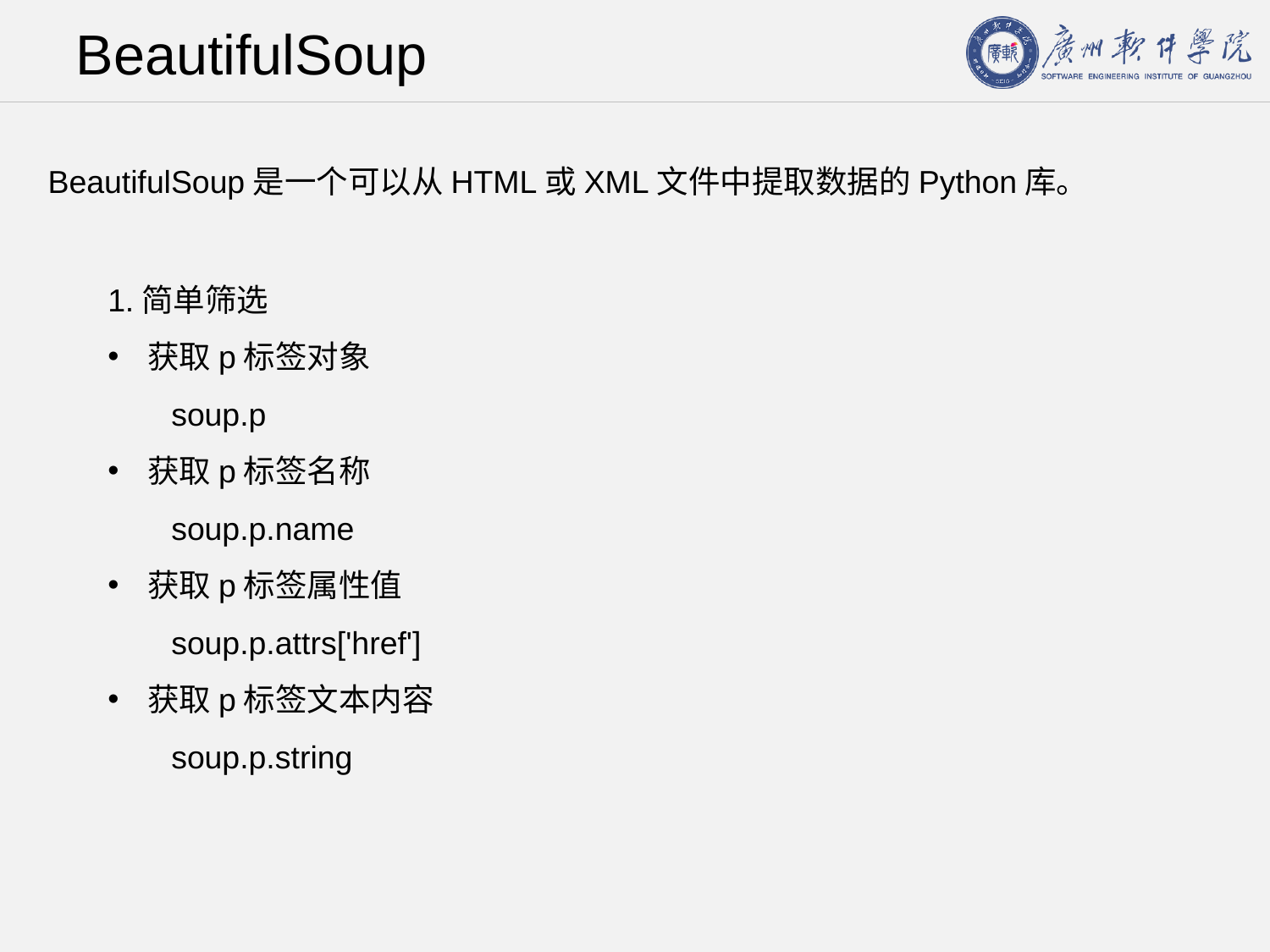

# BeautifulSoup
    BeautifulSoup是一个可以从HTML或XML文件中提取数据的Python库。
1.简单筛选
获取p标签对象
soup.p
获取p标签名称
soup.p.name
获取p标签属性值
soup.p.attrs['href']
获取p标签文本内容
soup.p.string